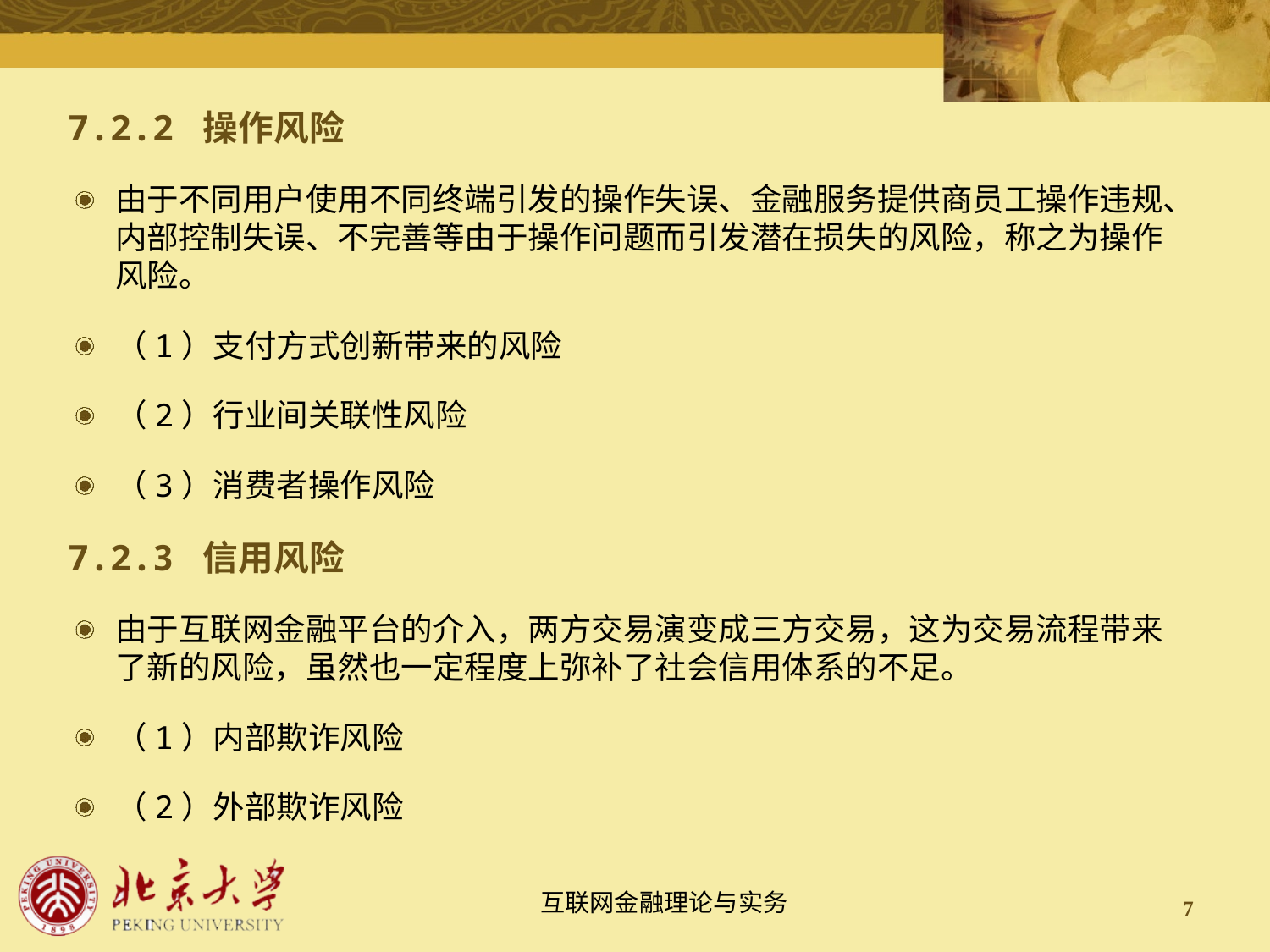

7.2.2 操作风险
由于不同用户使用不同终端引发的操作失误、金融服务提供商员工操作违规、内部控制失误、不完善等由于操作问题而引发潜在损失的风险，称之为操作风险。
（1）支付方式创新带来的风险
（2）行业间关联性风险
（3）消费者操作风险
7.2.3 信用风险
由于互联网金融平台的介入，两方交易演变成三方交易，这为交易流程带来了新的风险，虽然也一定程度上弥补了社会信用体系的不足。
（1）内部欺诈风险
（2）外部欺诈风险

7